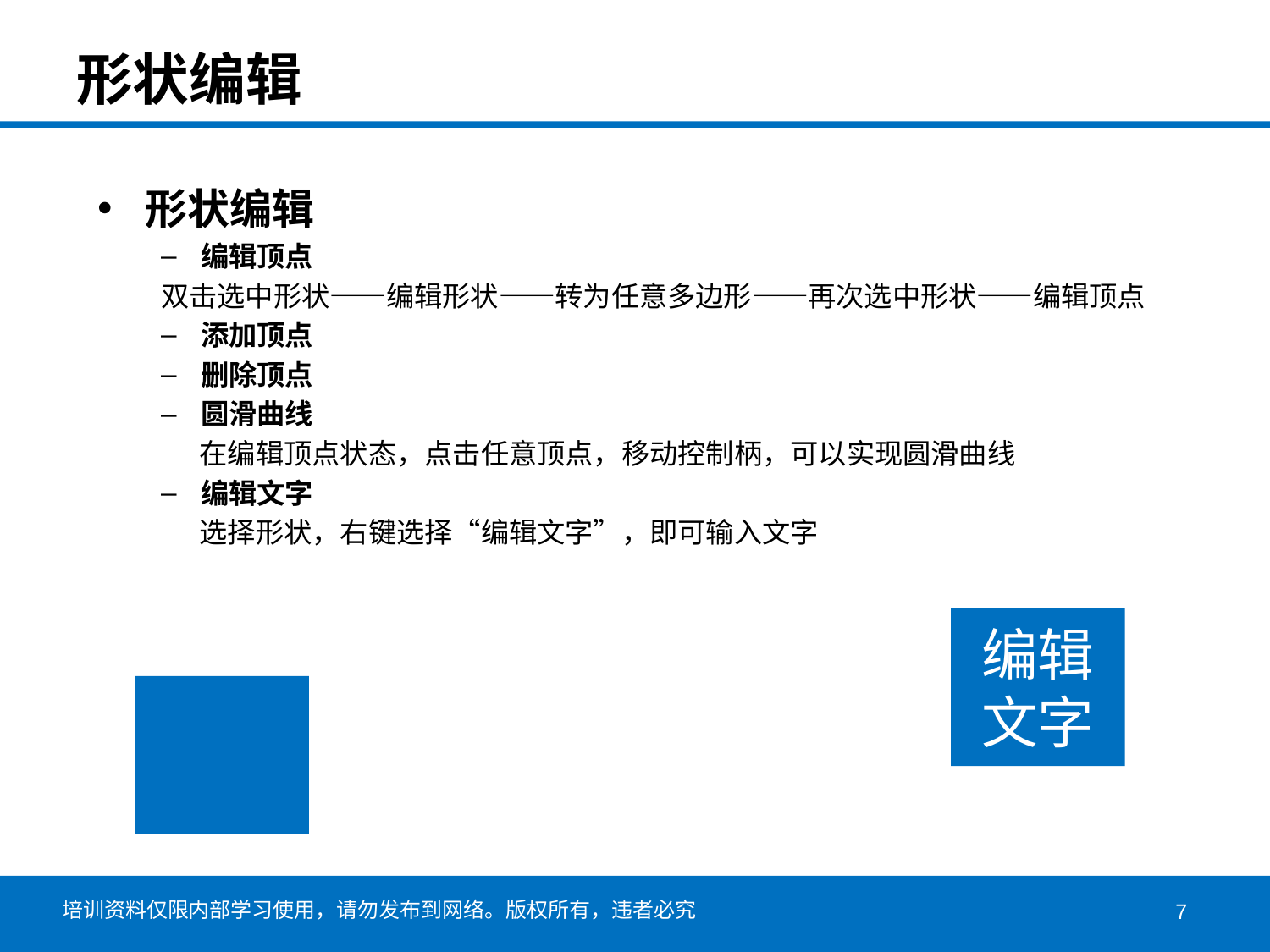

# 形状编辑
形状编辑
编辑顶点
双击选中形状——编辑形状——转为任意多边形——再次选中形状——编辑顶点
添加顶点
删除顶点
圆滑曲线
     在编辑顶点状态，点击任意顶点，移动控制柄，可以实现圆滑曲线
编辑文字
     选择形状，右键选择“编辑文字”，即可输入文字
编辑文字

7